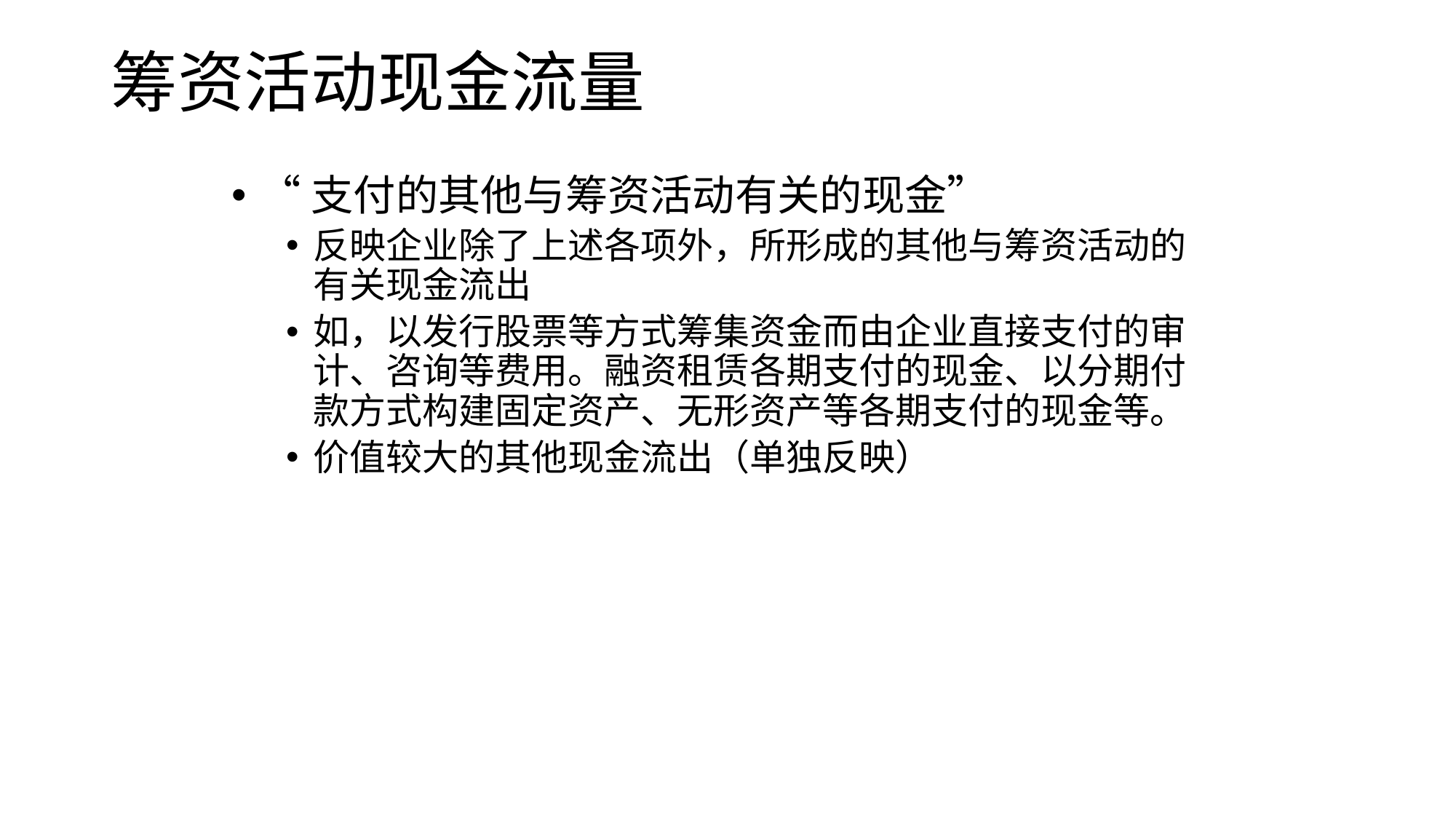

# 筹资活动现金流量
“支付的其他与筹资活动有关的现金”
反映企业除了上述各项外，所形成的其他与筹资活动的有关现金流出
如，以发行股票等方式筹集资金而由企业直接支付的审计、咨询等费用。融资租赁各期支付的现金、以分期付款方式构建固定资产、无形资产等各期支付的现金等。
价值较大的其他现金流出（单独反映）

2023/3/30
68